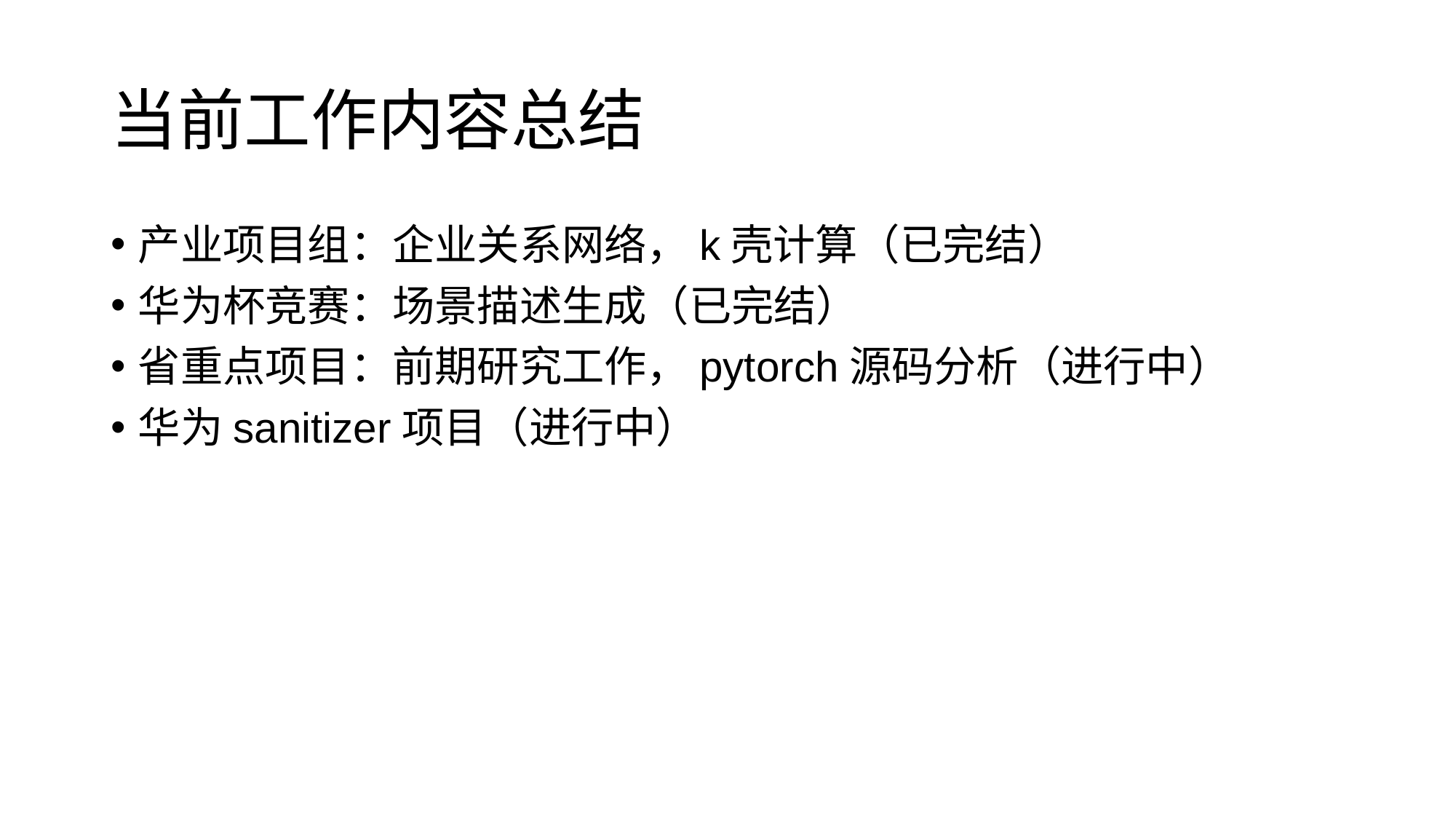

# 当前工作内容总结
产业项目组：企业关系网络，k壳计算（已完结）
华为杯竞赛：场景描述生成（已完结）
省重点项目：前期研究工作，pytorch源码分析（进行中）
华为sanitizer项目（进行中）